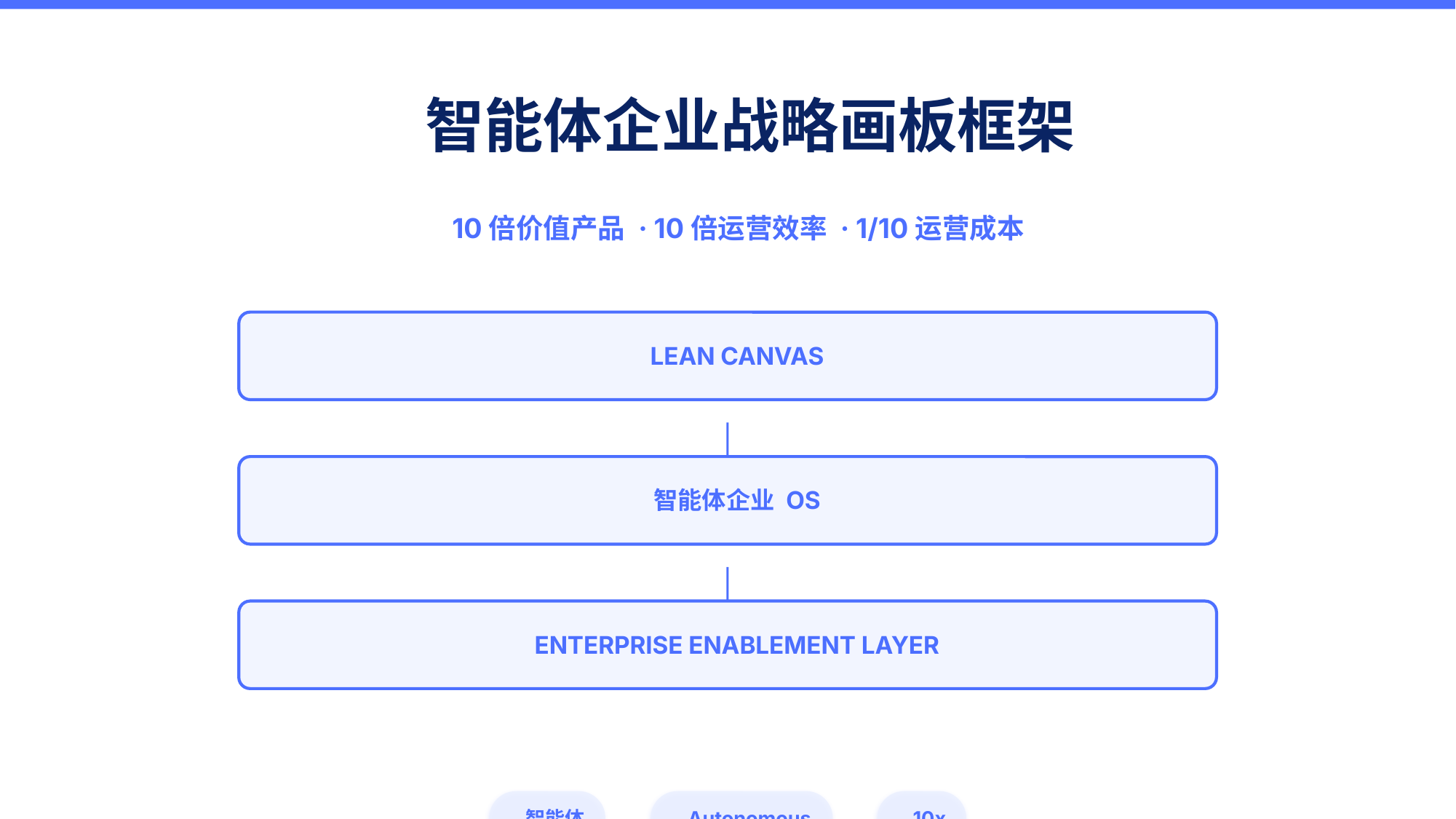

智能体企业战略画板框架

10倍价值产品 · 10倍运营效率 · 1/10运营成本

LEAN CANVAS

智能体企业 OS

ENTERPRISE ENABLEMENT LAYER

智能体
Autonomous
10x